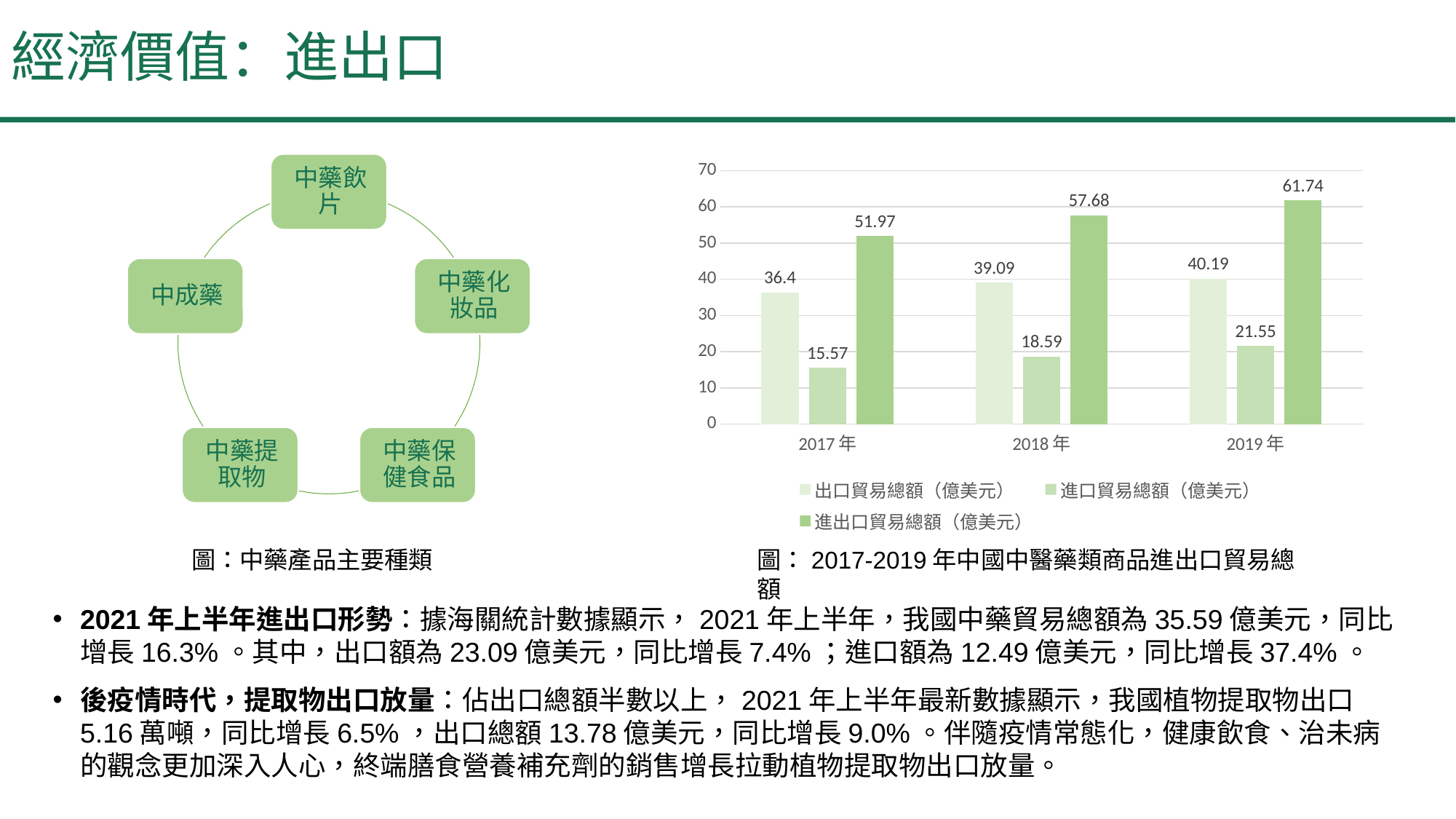

# 經濟價值：進出口
中藥飲片
中藥化妝品
中藥保健食品
中藥提取物
中成藥

### Chart

| Category | 出口貿易總額（億美元） | 進口貿易總額（億美元） | 進出口貿易總額（億美元） |
|---|---|---|---|
| 2017年 | 36.4 | 15.57 | 51.97 |
| 2018年 | 39.09 | 18.589999999999996 | 57.68 |
| 2019年 | 40.19 | 21.550000000000004 | 61.74 |
圖：2017-2019年中國中醫藥類商品進出口貿易總額
圖：中藥產品主要種類
2021年上半年進出口形勢：據海關統計數據顯示，2021年上半年，我國中藥貿易總額為35.59億美元，同比增長16.3%。其中，出口額為23.09億美元，同比增長7.4%；進口額為12.49億美元，同比增長37.4%。
後疫情時代，提取物出口放量：佔出口總額半數以上，2021年上半年最新數據顯示，我國植物提取物出口5.16萬噸，同比增長6.5%，出口總額13.78億美元，同比增長9.0%。伴隨疫情常態化，健康飲食、治未病的觀念更加深入人心，終端膳食營養補充劑的銷售增長拉動植物提取物出口放量。